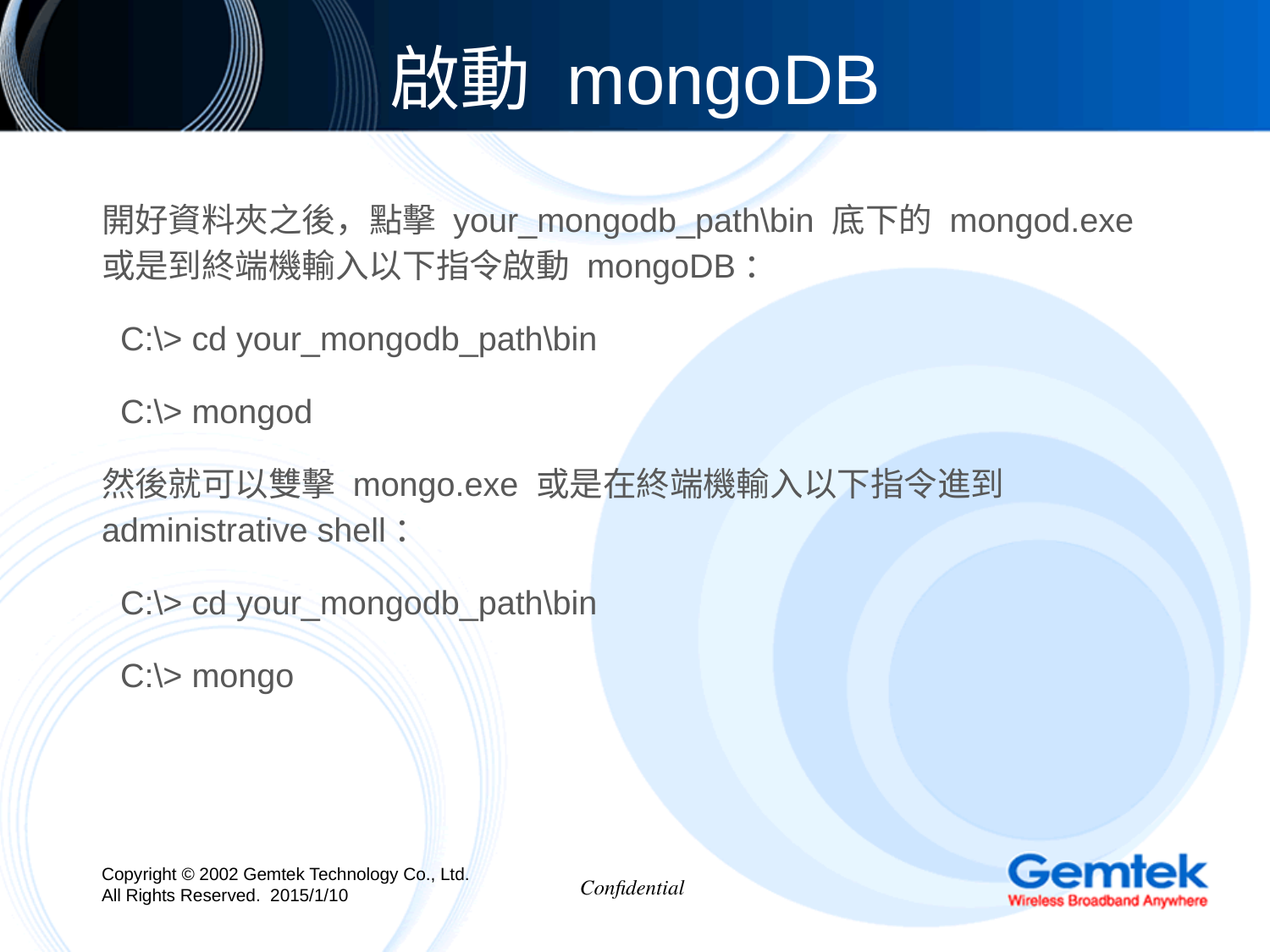

# 啟動 mongoDB
開好資料夾之後，點擊 your_mongodb_path\bin 底下的 mongod.exe 或是到終端機輸入以下指令啟動 mongoDB：
  C:\> cd your_mongodb_path\bin
  C:\> mongod
然後就可以雙擊 mongo.exe 或是在終端機輸入以下指令進到 administrative shell：
  C:\> cd your_mongodb_path\bin
  C:\> mongo